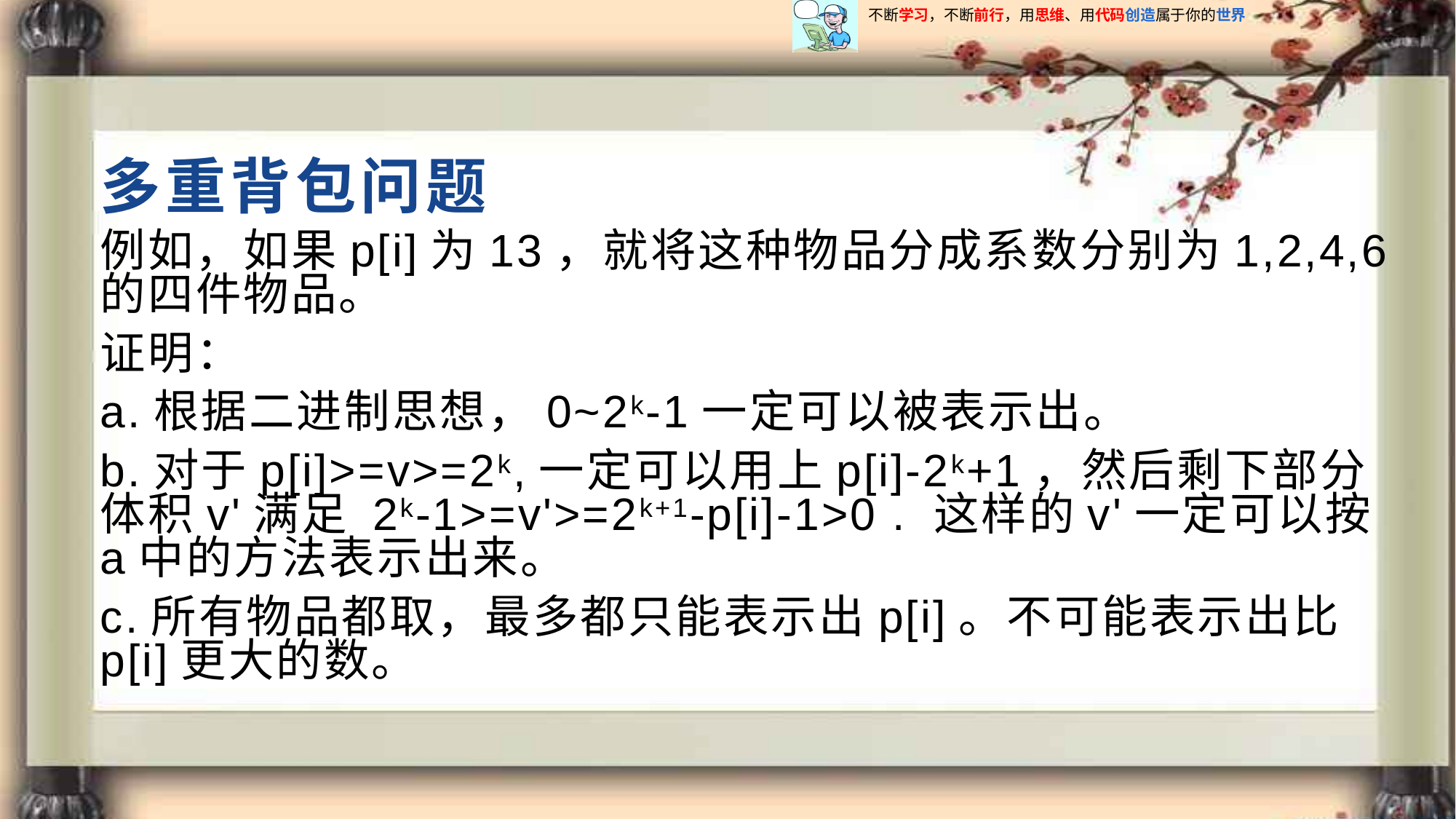

# 多重背包问题
例如，如果p[i]为13，就将这种物品分成系数分别为1,2,4,6的四件物品。
证明：
a.根据二进制思想，0~2k-1一定可以被表示出。
b.对于p[i]>=v>=2k,一定可以用上p[i]-2k+1，然后剩下部分体积v'满足 2k-1>=v'>=2k+1-p[i]-1>0 . 这样的v'一定可以按a中的方法表示出来。
c.所有物品都取，最多都只能表示出p[i]。不可能表示出比p[i]更大的数。